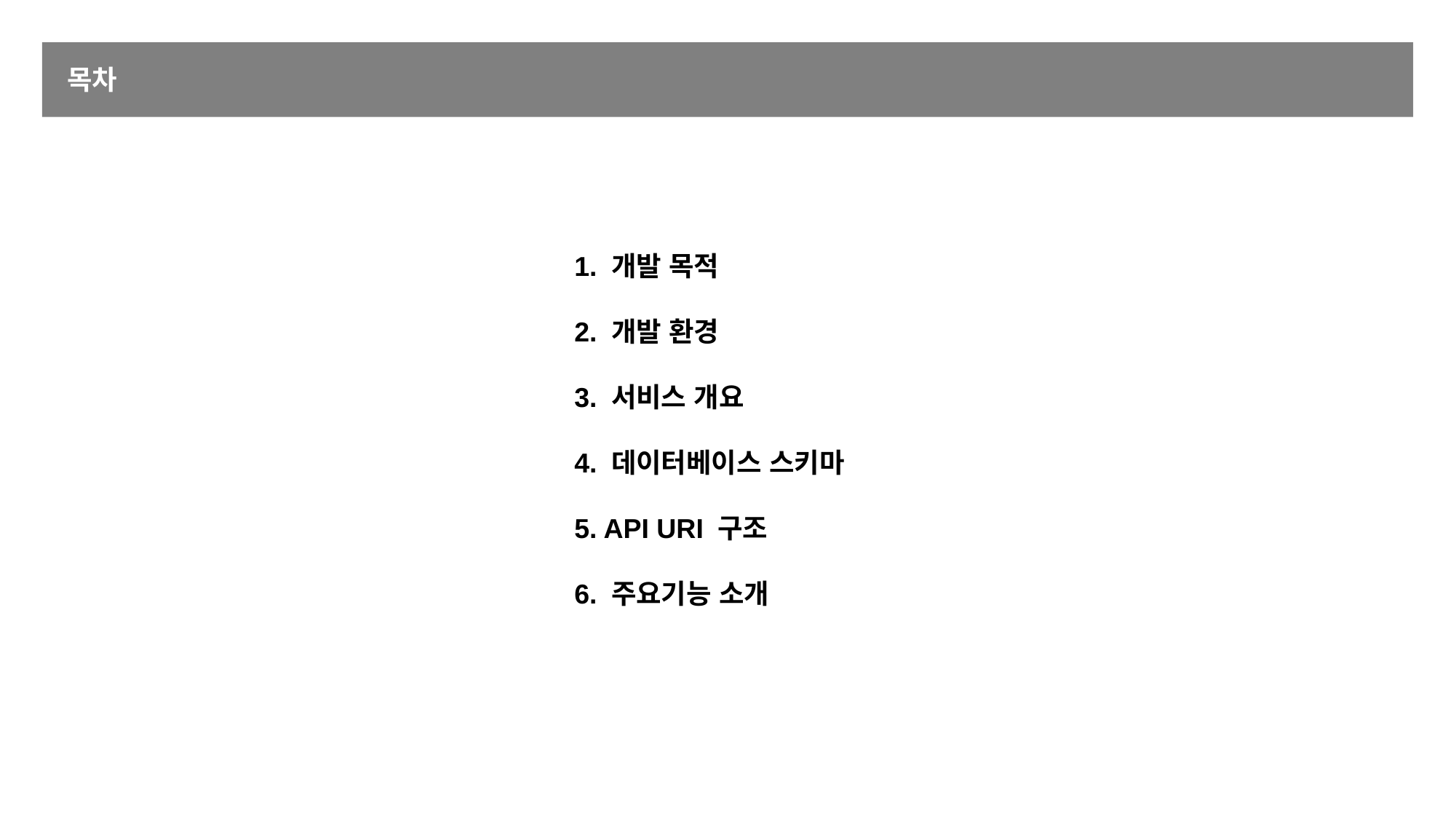

목차
1. 개발 목적
2. 개발 환경
3. 서비스 개요
4. 데이터베이스 스키마
5. API URI 구조
6. 주요기능 소개